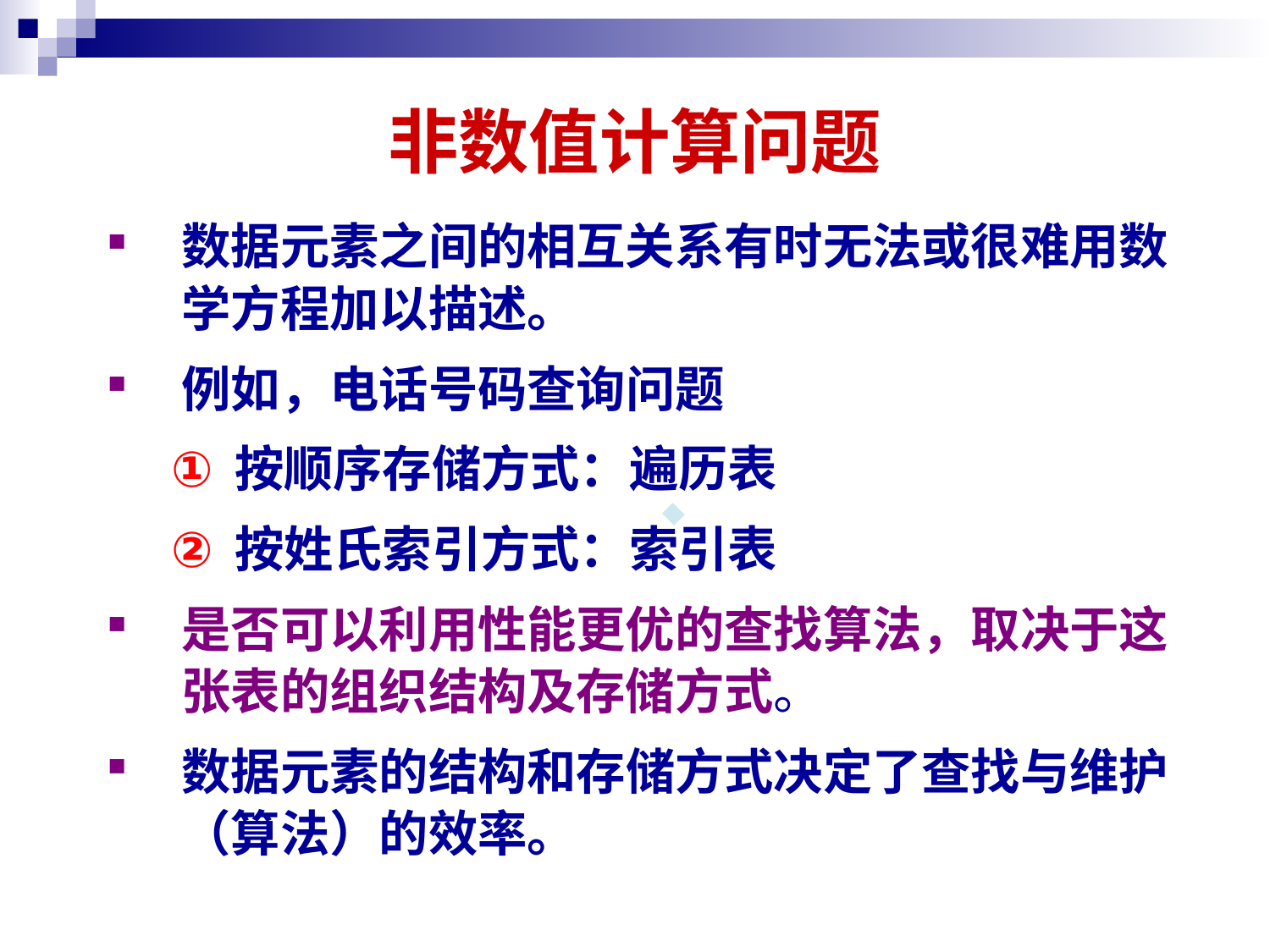

# 非数值计算问题
数据元素之间的相互关系有时无法或很难用数学方程加以描述。
例如，电话号码查询问题
按顺序存储方式：遍历表
按姓氏索引方式：索引表
是否可以利用性能更优的查找算法，取决于这张表的组织结构及存储方式。
数据元素的结构和存储方式决定了查找与维护（算法）的效率。
.